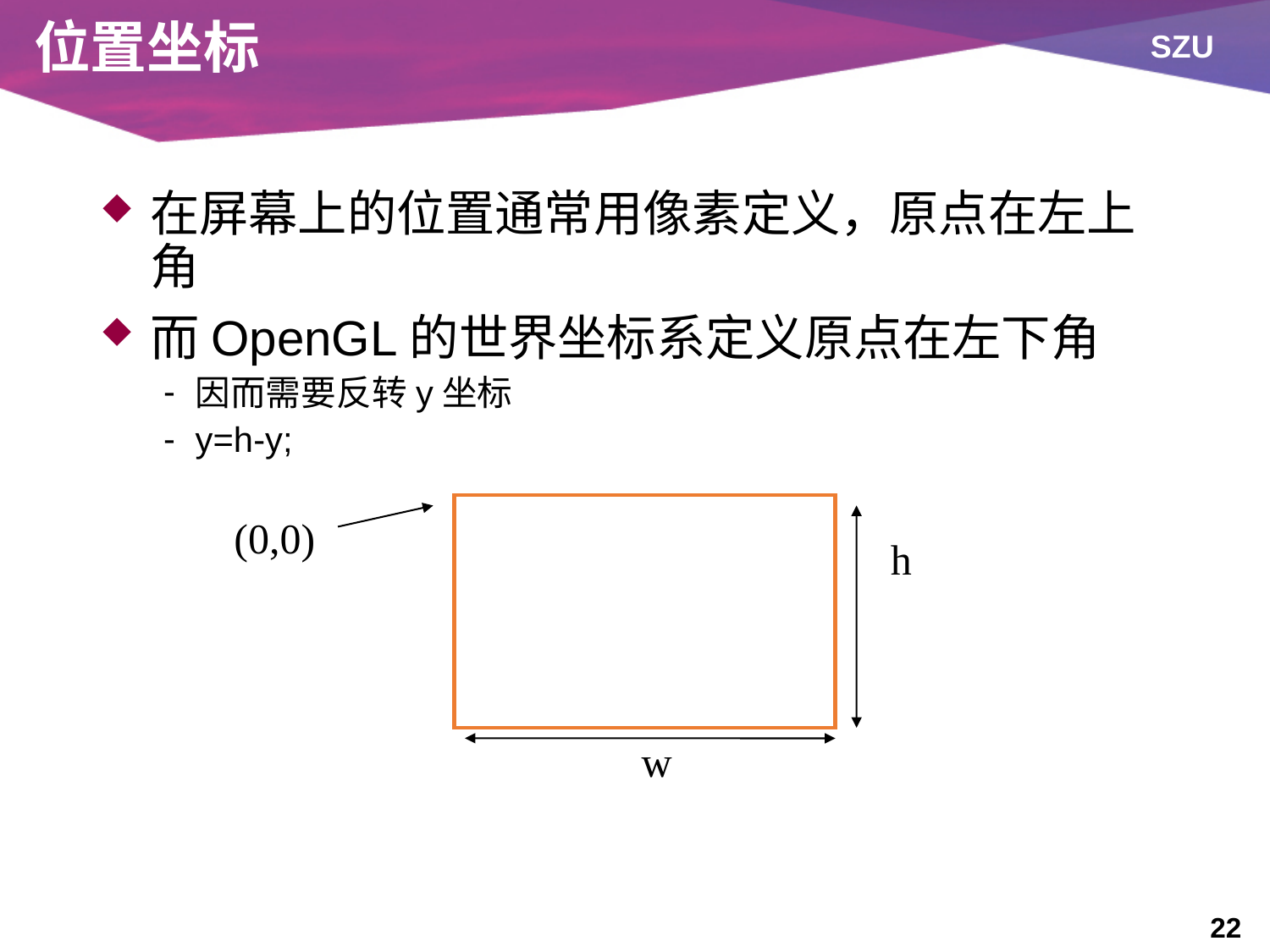

# 位置坐标
在屏幕上的位置通常用像素定义，原点在左上角
而OpenGL的世界坐标系定义原点在左下角
因而需要反转y坐标
y=h-y;

(0,0)

h
w

22